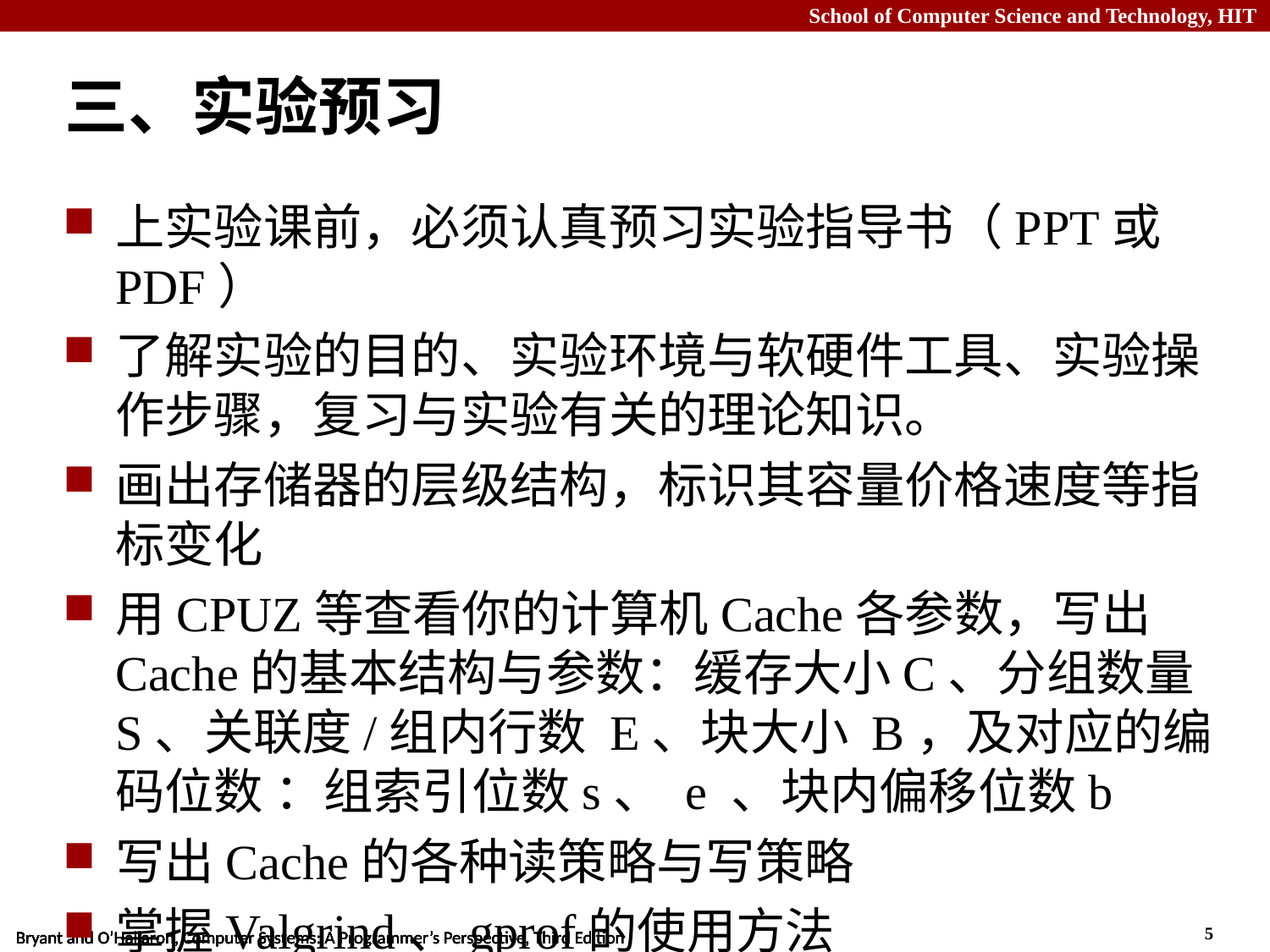

# 三、实验预习
上实验课前，必须认真预习实验指导书（PPT或PDF）
了解实验的目的、实验环境与软硬件工具、实验操作步骤，复习与实验有关的理论知识。
画出存储器的层级结构，标识其容量价格速度等指标变化
用CPUZ等查看你的计算机Cache各参数，写出Cache的基本结构与参数：缓存大小C、分组数量 S、关联度/组内行数 E、块大小 B，及对应的编码位数 ：组索引位数s、 e 、块内偏移位数b
写出Cache的各种读策略与写策略
掌握Valgrind、gprof的使用方法